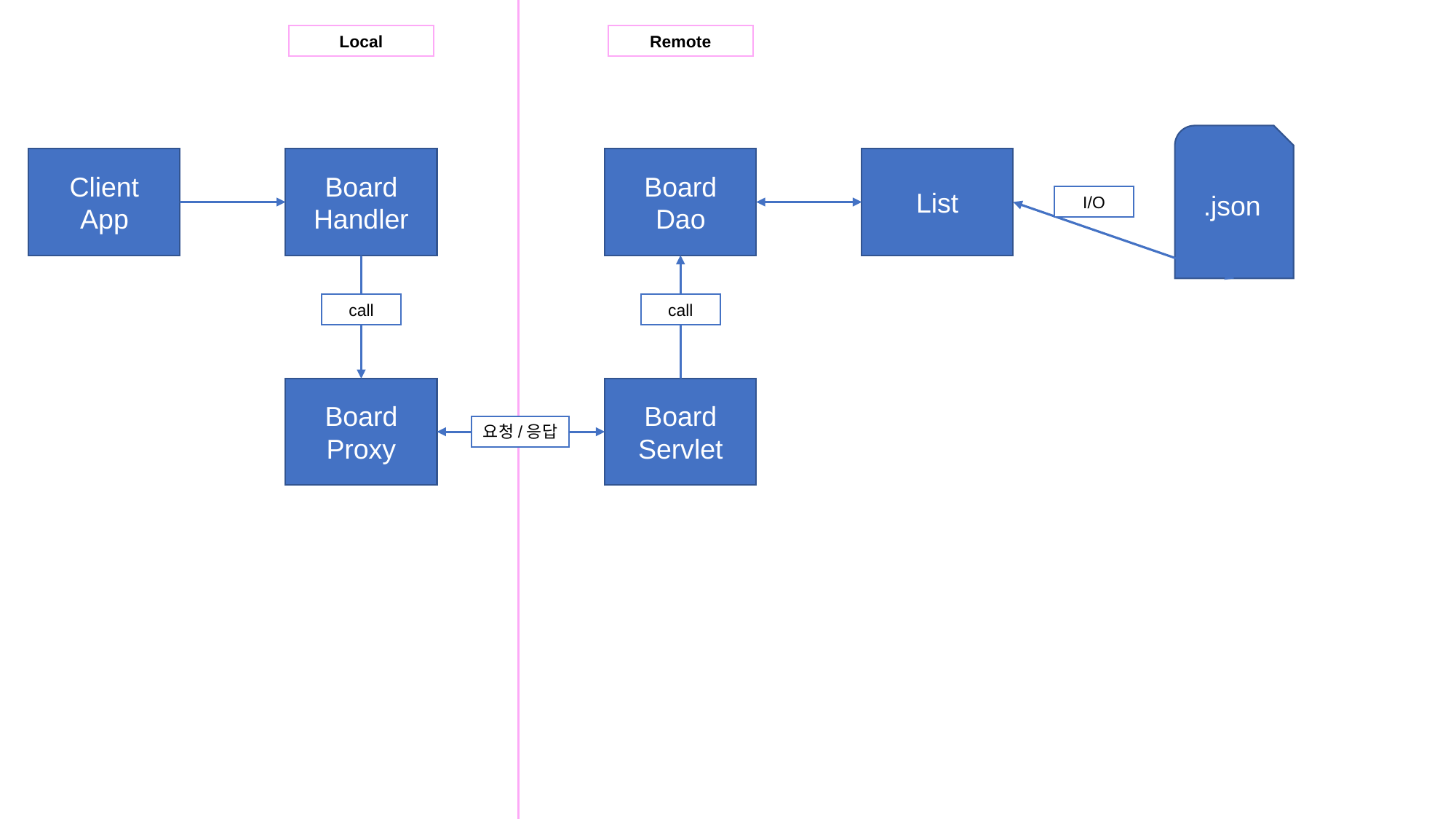

Local
Remote
.json
Client
App
Board
Handler
Board
Dao
List
I/O
call
call
Board
Proxy
Board
Servlet
요청/응답